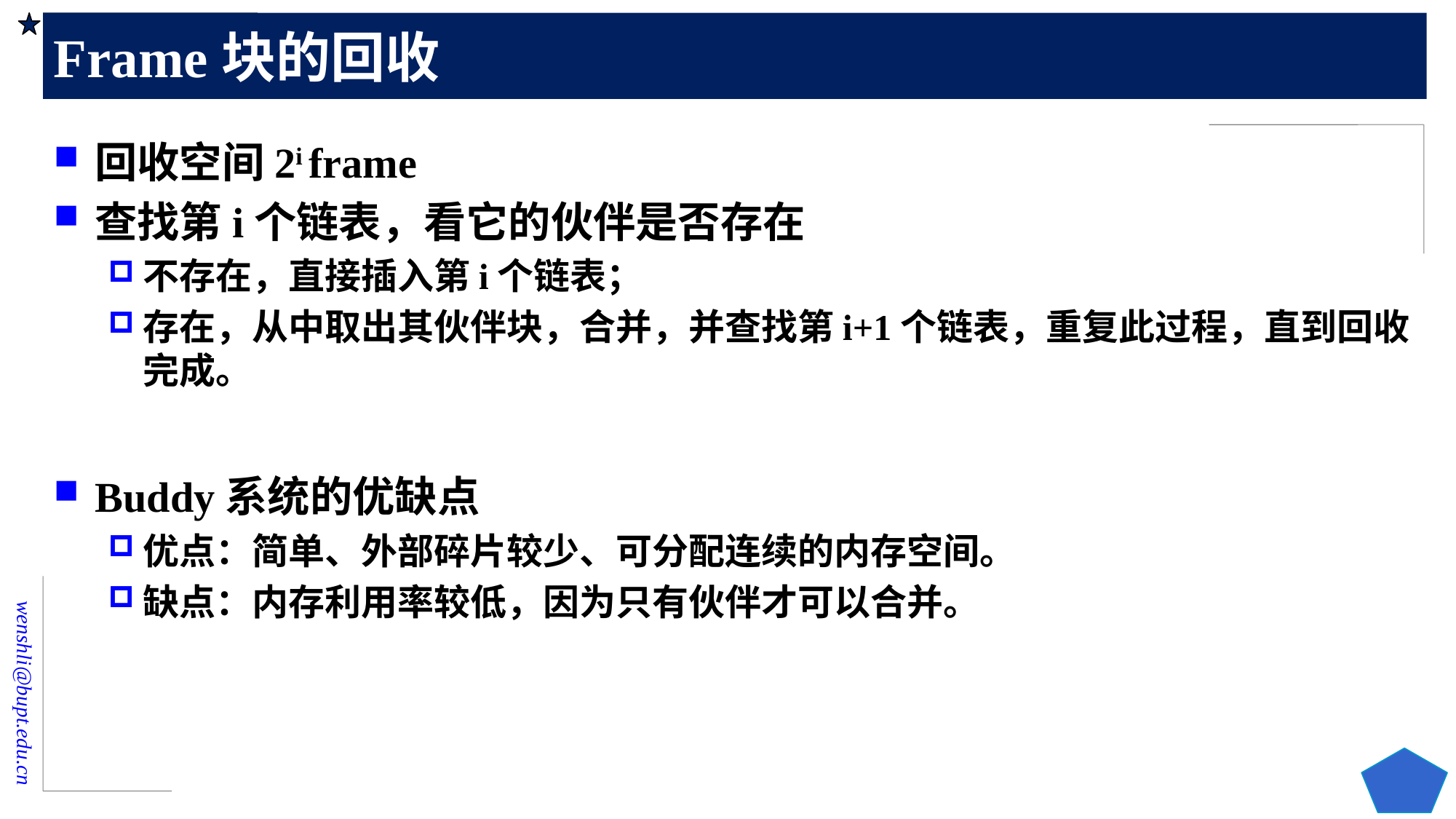

# Frame块的回收
回收空间2i frame
查找第i个链表，看它的伙伴是否存在
不存在，直接插入第i个链表；
存在，从中取出其伙伴块，合并，并查找第i+1个链表，重复此过程，直到回收完成。
Buddy系统的优缺点
优点：简单、外部碎片较少、可分配连续的内存空间。
缺点：内存利用率较低，因为只有伙伴才可以合并。

121